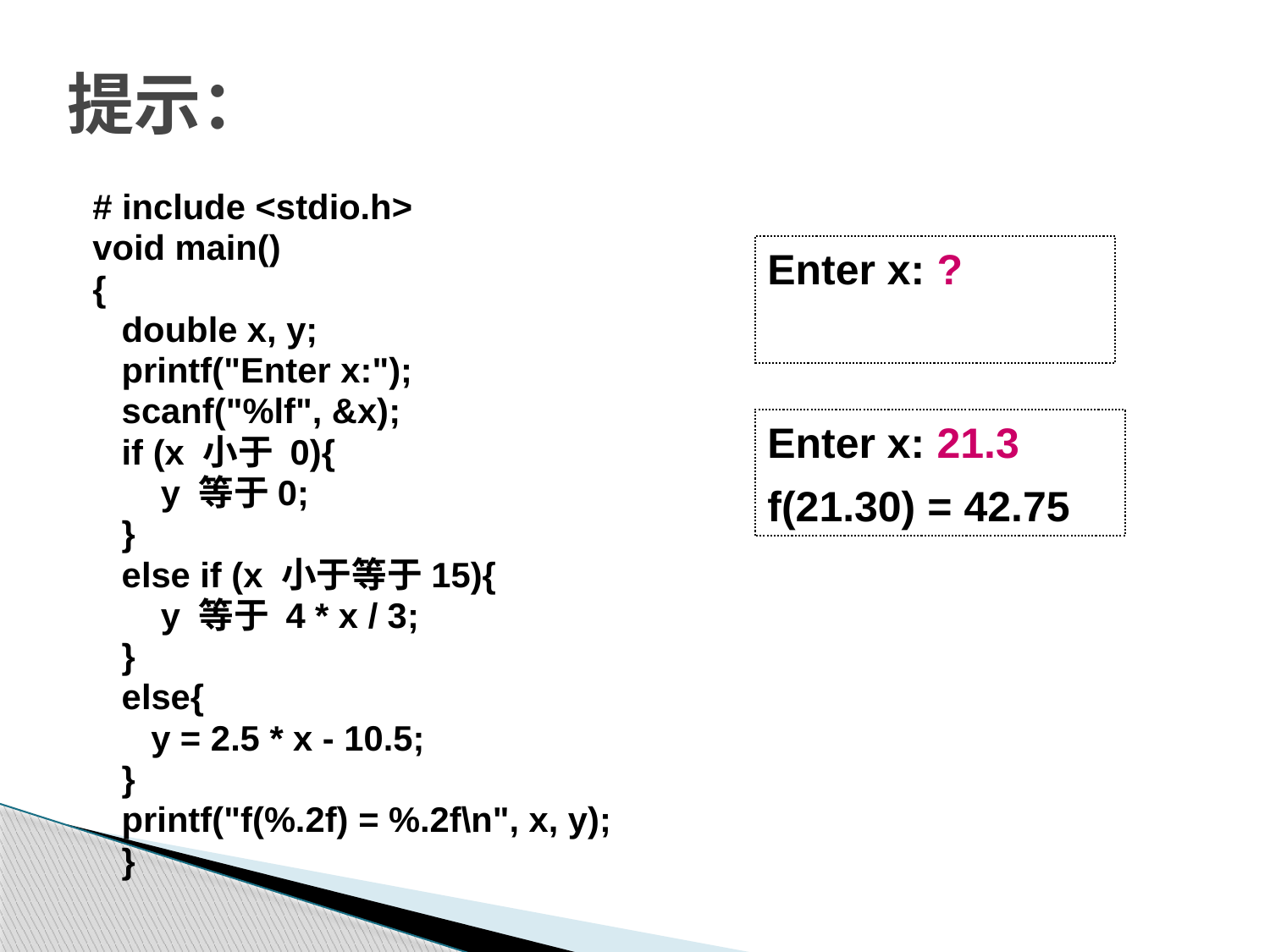

# 提示：
# include <stdio.h>
void main()
{
   double x, y;
   printf("Enter x:");
   scanf("%lf", &x);
   if (x 小于 0){
       y 等于0;
   }
   else if (x 小于等于15){
       y 等于 4 * x / 3;
   }
   else{
      y = 2.5 * x - 10.5;
   }
   printf("f(%.2f) = %.2f\n", x, y);
   }
Enter x: ?

Enter x: 21.3
f(21.30) = 42.75